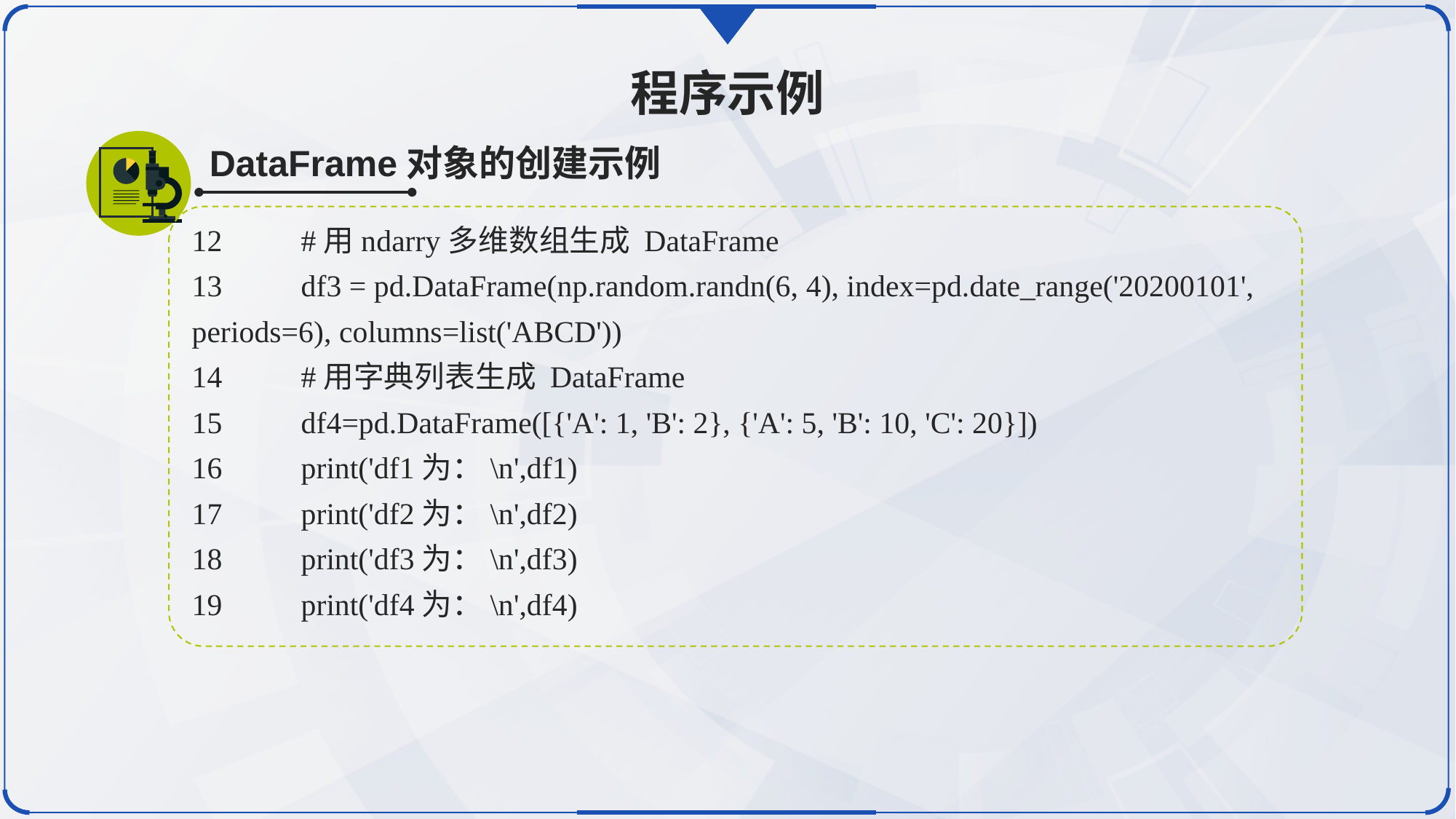

程序示例

DataFrame对象的创建示例

12	#用ndarry多维数组生成 DataFrame
13	df3 = pd.DataFrame(np.random.randn(6, 4), index=pd.date_range('20200101', periods=6), columns=list('ABCD'))
14	#用字典列表生成 DataFrame
15	df4=pd.DataFrame([{'A': 1, 'B': 2}, {'A': 5, 'B': 10, 'C': 20}])
16	print('df1为：\n',df1)
17	print('df2为：\n',df2)
18	print('df3为：\n',df3)
19	print('df4为：\n',df4)